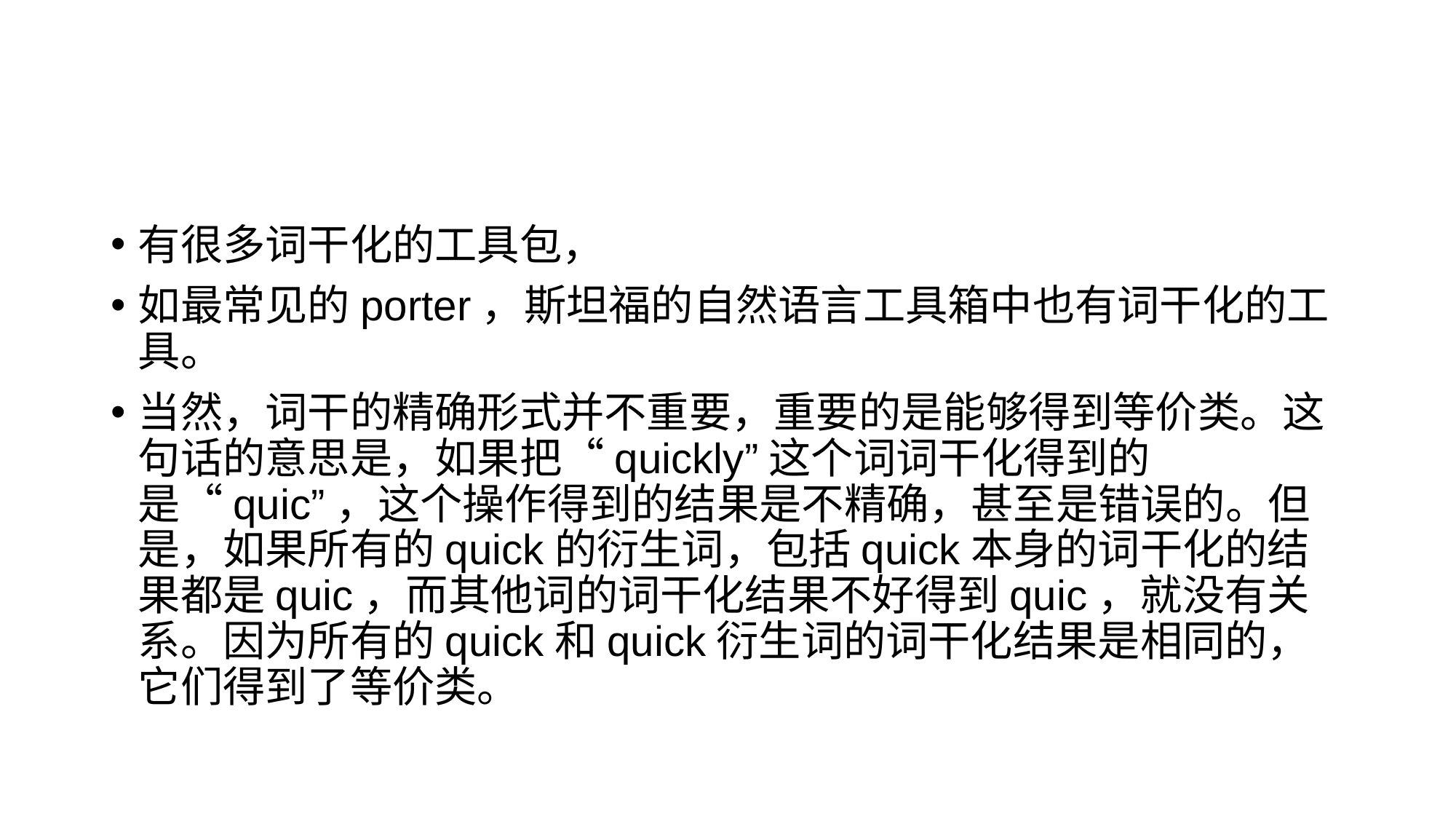

#
有很多词干化的工具包，
如最常见的porter，斯坦福的自然语言工具箱中也有词干化的工具。
当然，词干的精确形式并不重要，重要的是能够得到等价类。这句话的意思是，如果把“quickly”这个词词干化得到的是“quic”，这个操作得到的结果是不精确，甚至是错误的。但是，如果所有的quick的衍生词，包括quick本身的词干化的结果都是quic，而其他词的词干化结果不好得到quic，就没有关系。因为所有的quick和quick衍生词的词干化结果是相同的，它们得到了等价类。